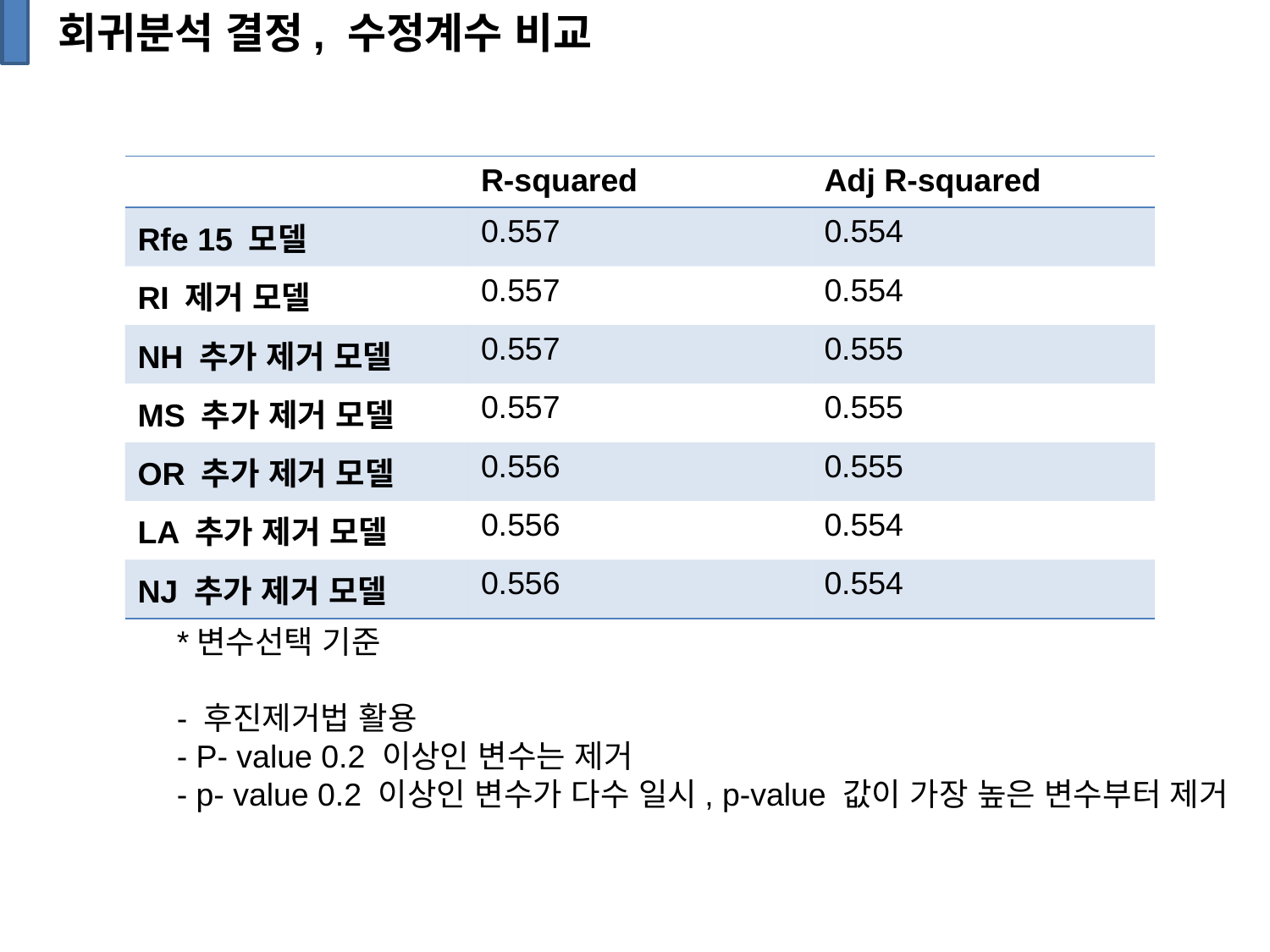

회귀분석 결정, 수정계수 비교

|  | R-squared | Adj R-squared |
| --- | --- | --- |
| Rfe 15 모델 | 0.557 | 0.554 |
| RI 제거 모델 | 0.557 | 0.554 |
| NH 추가 제거 모델 | 0.557 | 0.555 |
| MS 추가 제거 모델 | 0.557 | 0.555 |
| OR 추가 제거 모델 | 0.556 | 0.555 |
| LA 추가 제거 모델 | 0.556 | 0.554 |
| NJ 추가 제거 모델 | 0.556 | 0.554 |
*변수선택 기준

- 후진제거법 활용
- P- value 0.2 이상인 변수는 제거
- p- value 0.2 이상인 변수가 다수 일시, p-value 값이 가장 높은 변수부터 제거